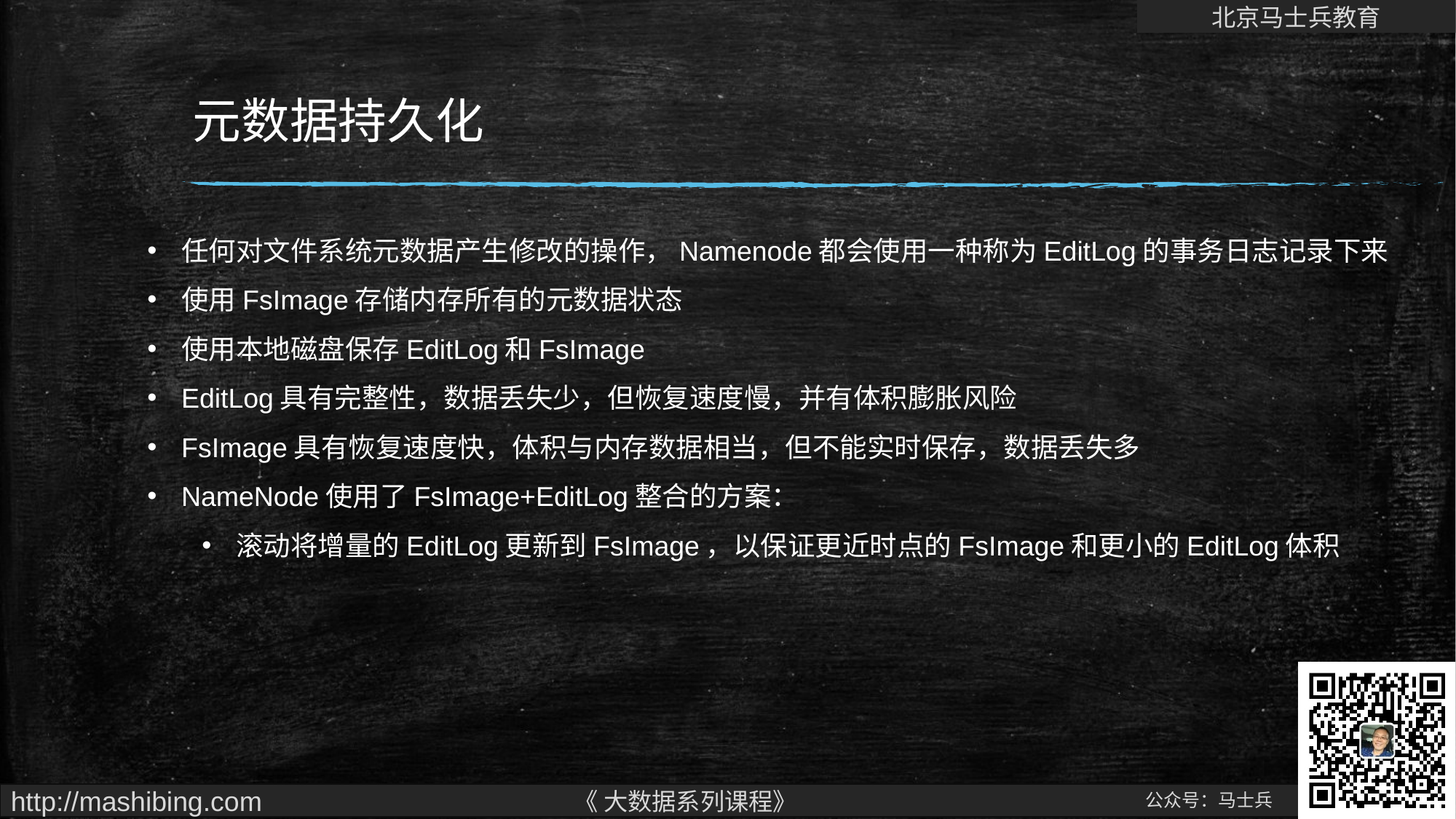

# 元数据持久化
任何对文件系统元数据产生修改的操作，Namenode都会使用一种称为EditLog的事务日志记录下来
使用FsImage存储内存所有的元数据状态
使用本地磁盘保存EditLog和FsImage
EditLog具有完整性，数据丢失少，但恢复速度慢，并有体积膨胀风险
FsImage具有恢复速度快，体积与内存数据相当，但不能实时保存，数据丢失多
NameNode使用了FsImage+EditLog整合的方案：
滚动将增量的EditLog更新到FsImage，以保证更近时点的FsImage和更小的EditLog体积